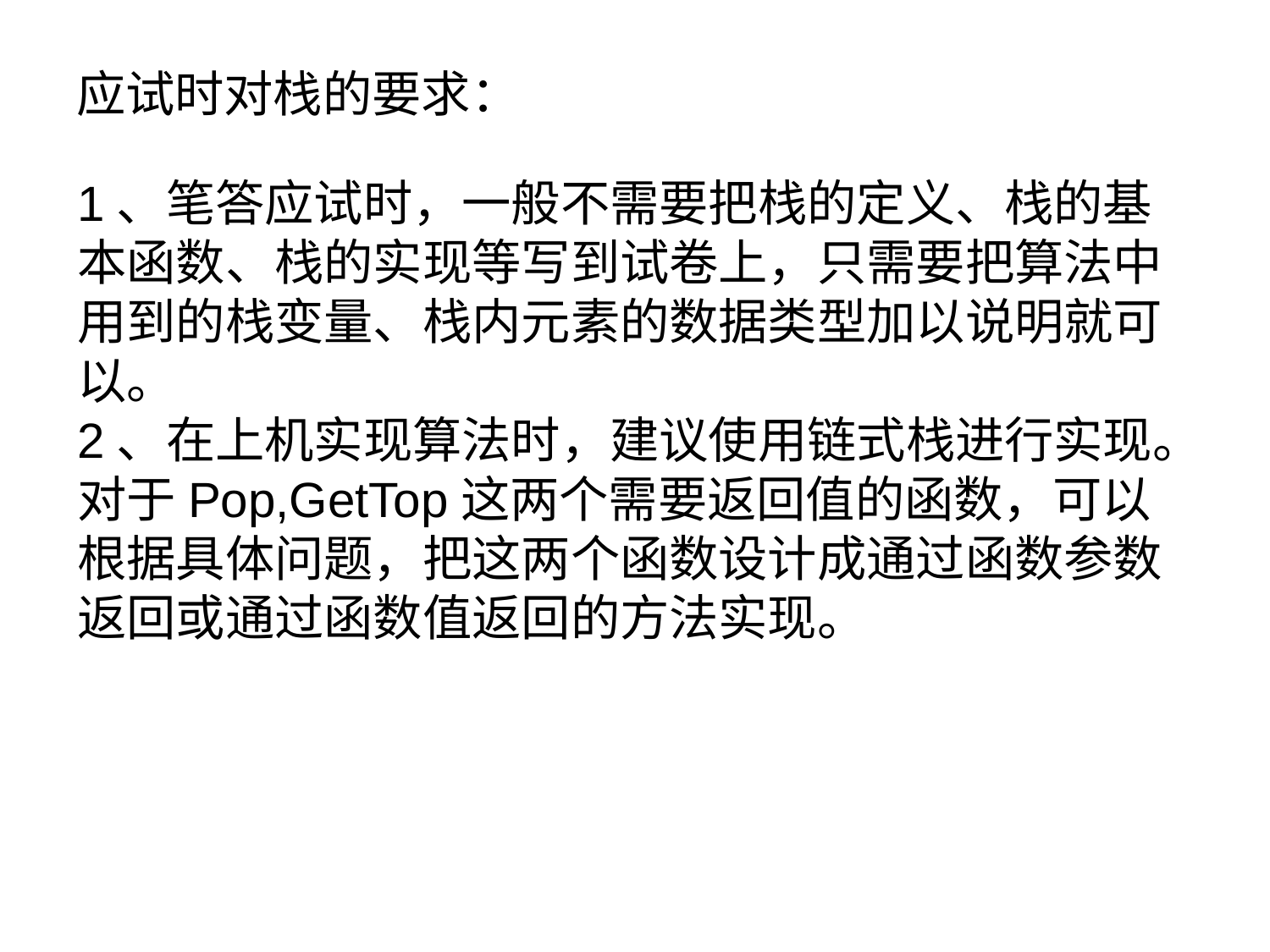

# 应试时对栈的要求：
1、笔答应试时，一般不需要把栈的定义、栈的基本函数、栈的实现等写到试卷上，只需要把算法中用到的栈变量、栈内元素的数据类型加以说明就可以。
2、在上机实现算法时，建议使用链式栈进行实现。对于Pop,GetTop这两个需要返回值的函数，可以根据具体问题，把这两个函数设计成通过函数参数返回或通过函数值返回的方法实现。